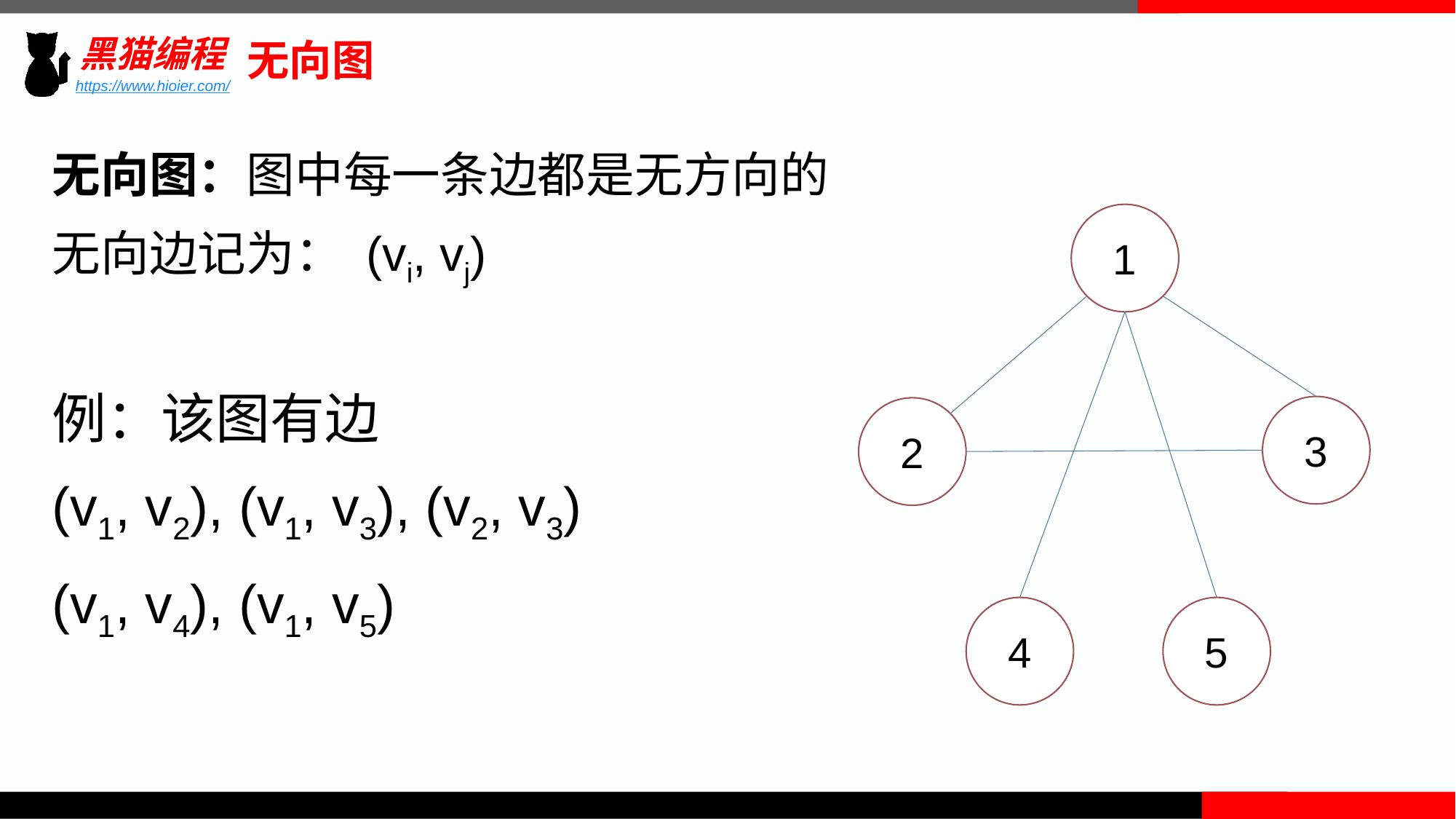

无向图
无向图：图中每一条边都是无方向的
无向边记为： (vi, vj)

例：该图有边
(v1, v2), (v1, v3), (v2, v3)
(v1, v4), (v1, v5)

1
3
2
4
5